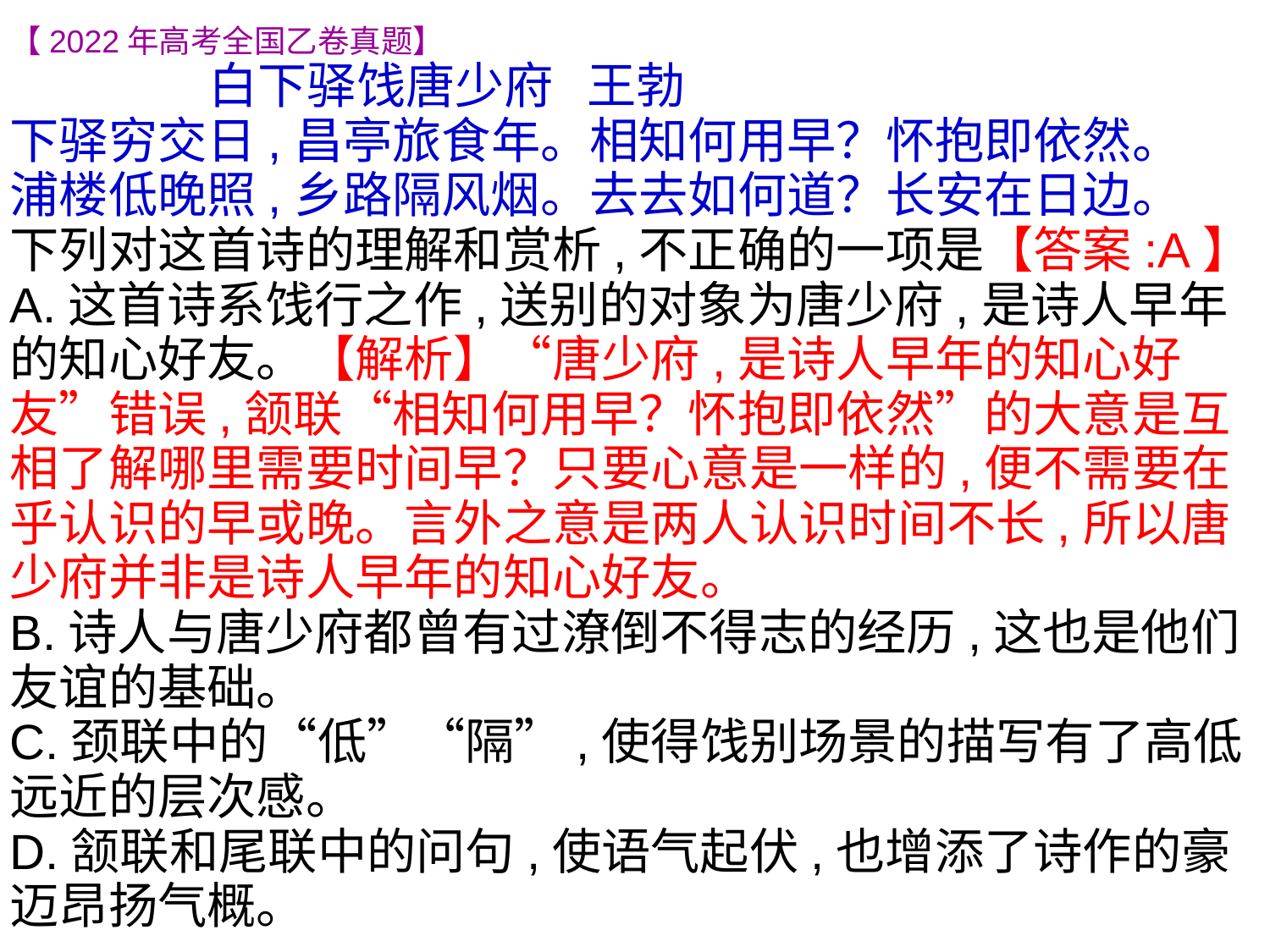

【2022年高考全国乙卷真题】
                 白下驿饯唐少府   王勃
下驿穷交日,昌亭旅食年。相知何用早？怀抱即依然。
浦楼低晚照,乡路隔风烟。去去如何道？长安在日边。
下列对这首诗的理解和赏析,不正确的一项是【答案:A】
A.这首诗系饯行之作,送别的对象为唐少府,是诗人早年的知心好友。【解析】“唐少府,是诗人早年的知心好友”错误,颔联“相知何用早？怀抱即依然”的大意是互相了解哪里需要时间早？只要心意是一样的,便不需要在乎认识的早或晚。言外之意是两人认识时间不长,所以唐少府并非是诗人早年的知心好友。
B.诗人与唐少府都曾有过潦倒不得志的经历,这也是他们友谊的基础。
C.颈联中的“低”“隔”,使得饯别场景的描写有了高低远近的层次感。
D.颔联和尾联中的问句,使语气起伏,也增添了诗作的豪迈昂扬气概。